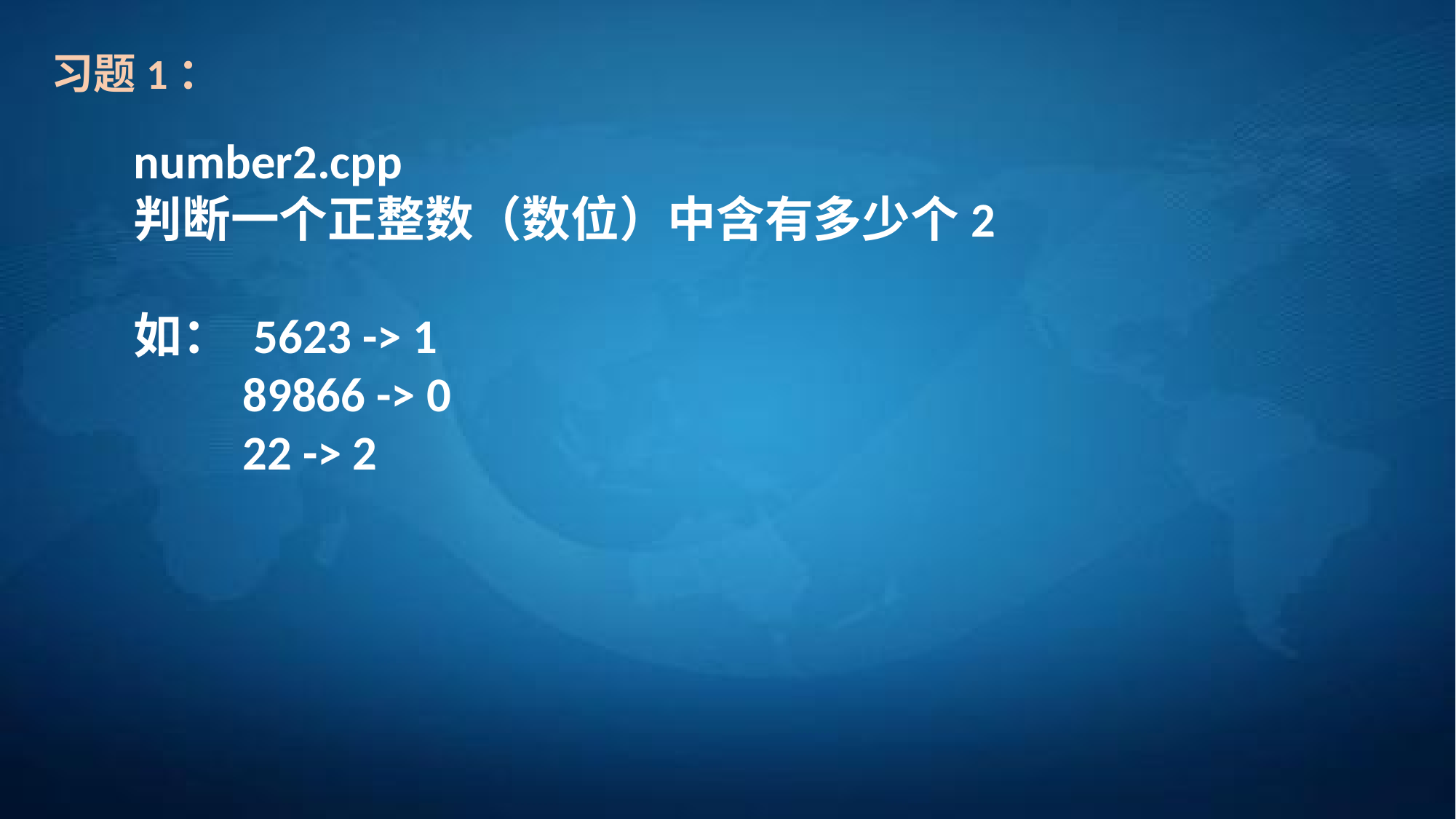

习题1：
number2.cpp
判断一个正整数（数位）中含有多少个2

如： 5623 -> 1
	89866 -> 0
	22 -> 2